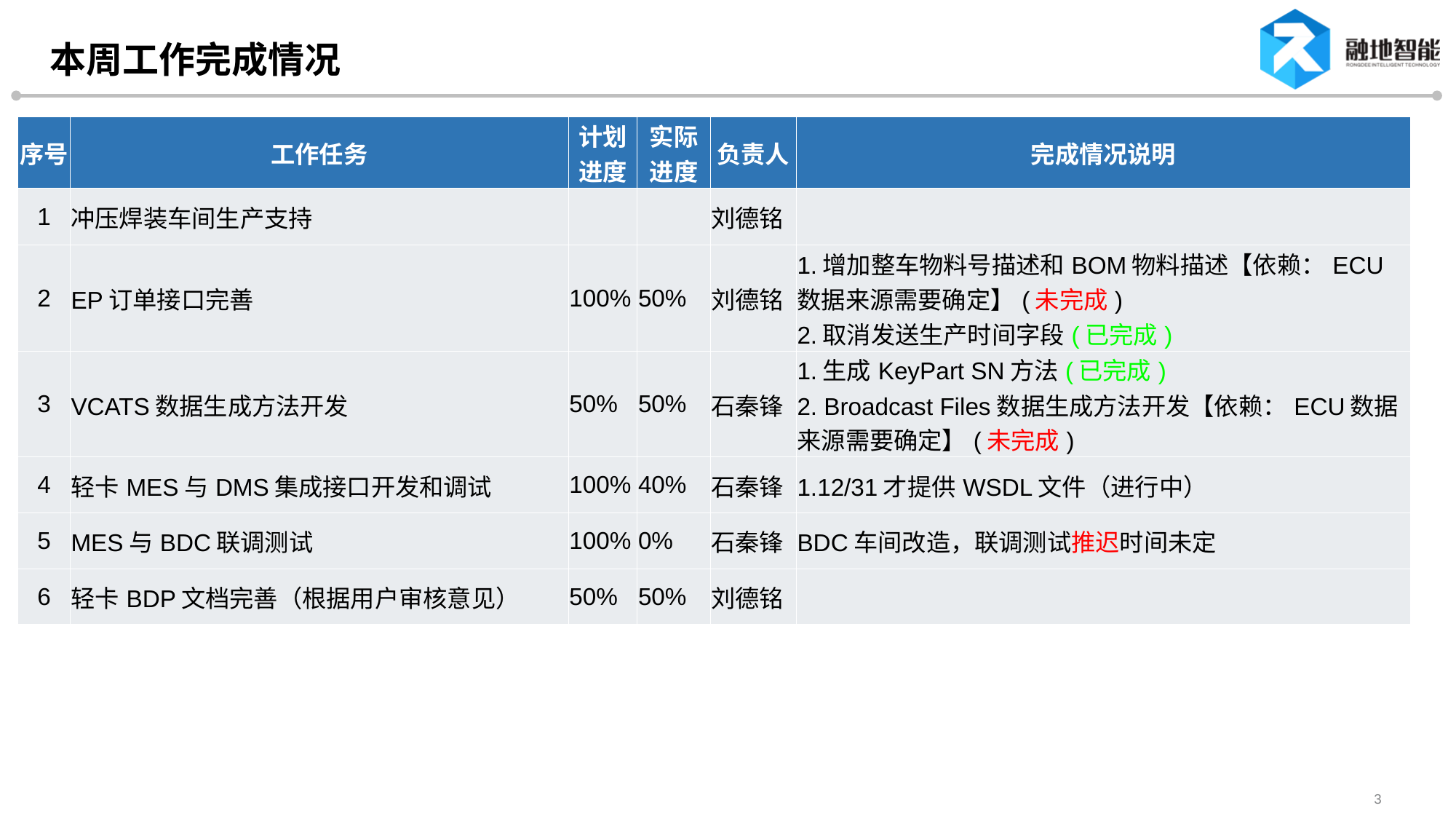

# 本周工作完成情况
| 序号 | 工作任务 | 计划进度 | 实际进度 | 负责人 | 完成情况说明 |
| --- | --- | --- | --- | --- | --- |
| 1 | 冲压焊装车间生产支持 |  |  | 刘德铭 |  |
| 2 | EP订单接口完善 | 100% | 50% | 刘德铭 | 1.增加整车物料号描述和BOM物料描述【依赖：ECU数据来源需要确定】(未完成) 2.取消发送生产时间字段(已完成) |
| 3 | VCATS数据生成方法开发 | 50% | 50% | 石秦锋 | 1.生成KeyPart SN方法(已完成) 2. Broadcast Files数据生成方法开发【依赖：ECU数据来源需要确定】(未完成) |
| 4 | 轻卡MES与DMS集成接口开发和调试 | 100% | 40% | 石秦锋 | 1.12/31才提供WSDL文件（进行中） |
| 5 | MES与BDC联调测试 | 100% | 0% | 石秦锋 | BDC车间改造，联调测试推迟时间未定 |
| 6 | 轻卡BDP文档完善（根据用户审核意见） | 50% | 50% | 刘德铭 |  |
|  |  |  |  |  |  |